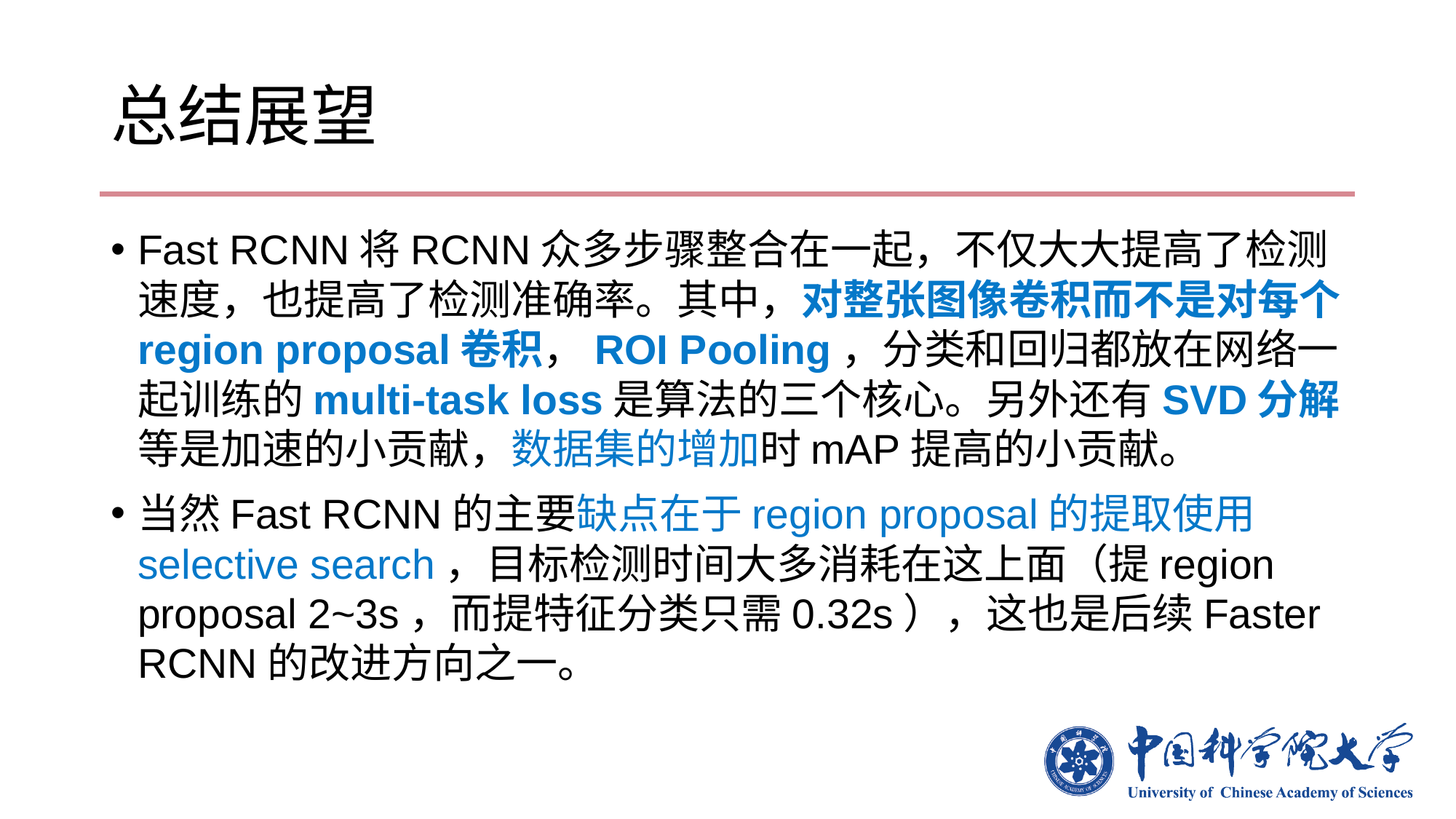

# 总结展望
Fast RCNN将RCNN众多步骤整合在一起，不仅大大提高了检测速度，也提高了检测准确率。其中，对整张图像卷积而不是对每个region proposal卷积，ROI Pooling，分类和回归都放在网络一起训练的multi-task loss是算法的三个核心。另外还有SVD分解等是加速的小贡献，数据集的增加时mAP提高的小贡献。
当然Fast RCNN的主要缺点在于region proposal的提取使用selective search，目标检测时间大多消耗在这上面（提region proposal 2~3s，而提特征分类只需0.32s），这也是后续Faster RCNN的改进方向之一。